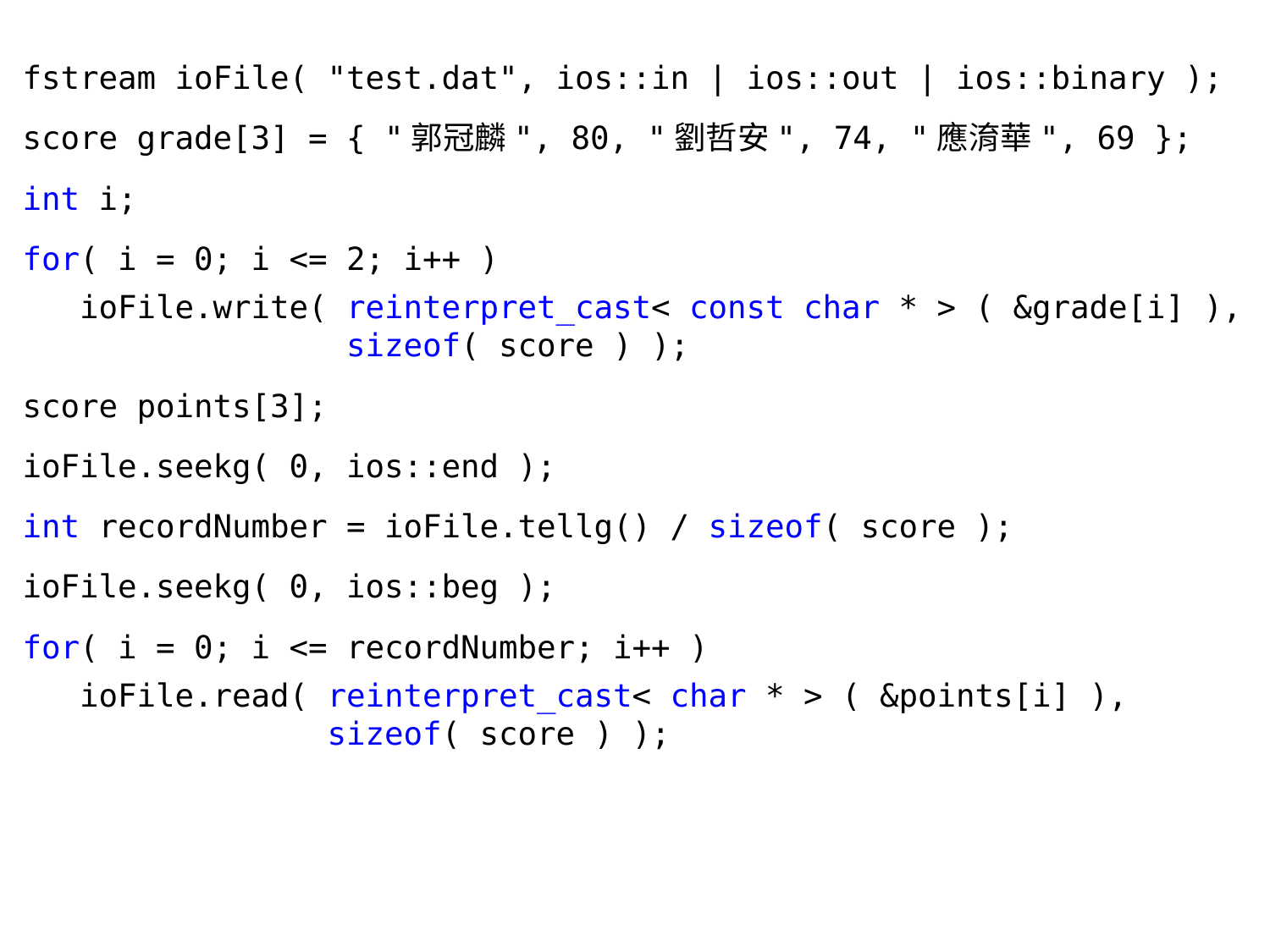

fstream ioFile( "test.dat", ios::in | ios::out | ios::binary );
score grade[3] = { "郭冠麟", 80, "劉哲安", 74, "應淯華", 69 };
int i;
for( i = 0; i <= 2; i++ )
   ioFile.write( reinterpret_cast< const char * > ( &grade[i] ),
                 sizeof( score ) );
score points[3];
ioFile.seekg( 0, ios::end );
int recordNumber = ioFile.tellg() / sizeof( score );
ioFile.seekg( 0, ios::beg );
for( i = 0; i <= recordNumber; i++ )
   ioFile.read( reinterpret_cast< char * > ( &points[i] ),
                sizeof( score ) );